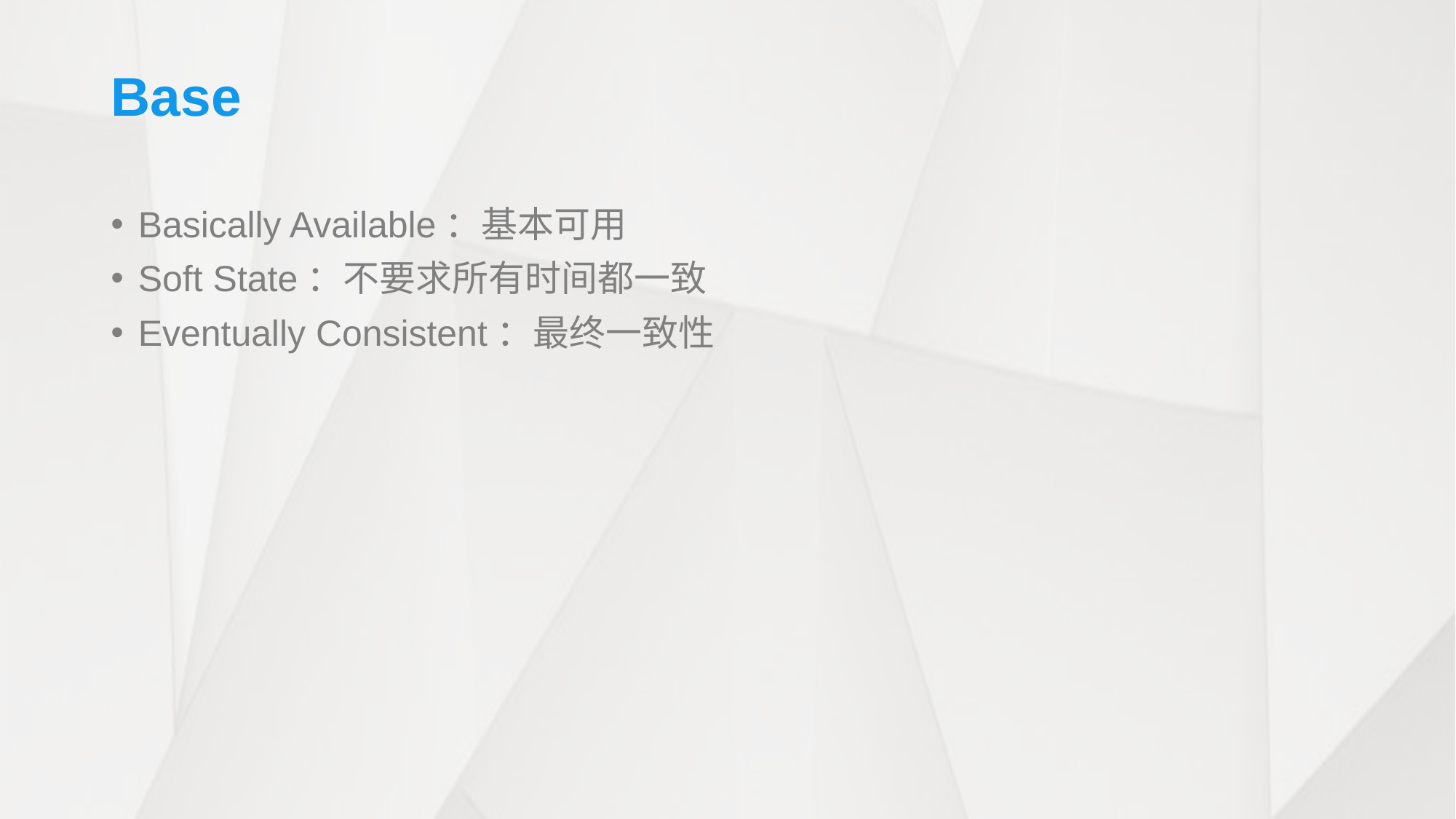

# Base
Basically Available：基本可用
Soft State：不要求所有时间都一致
Eventually Consistent：最终一致性